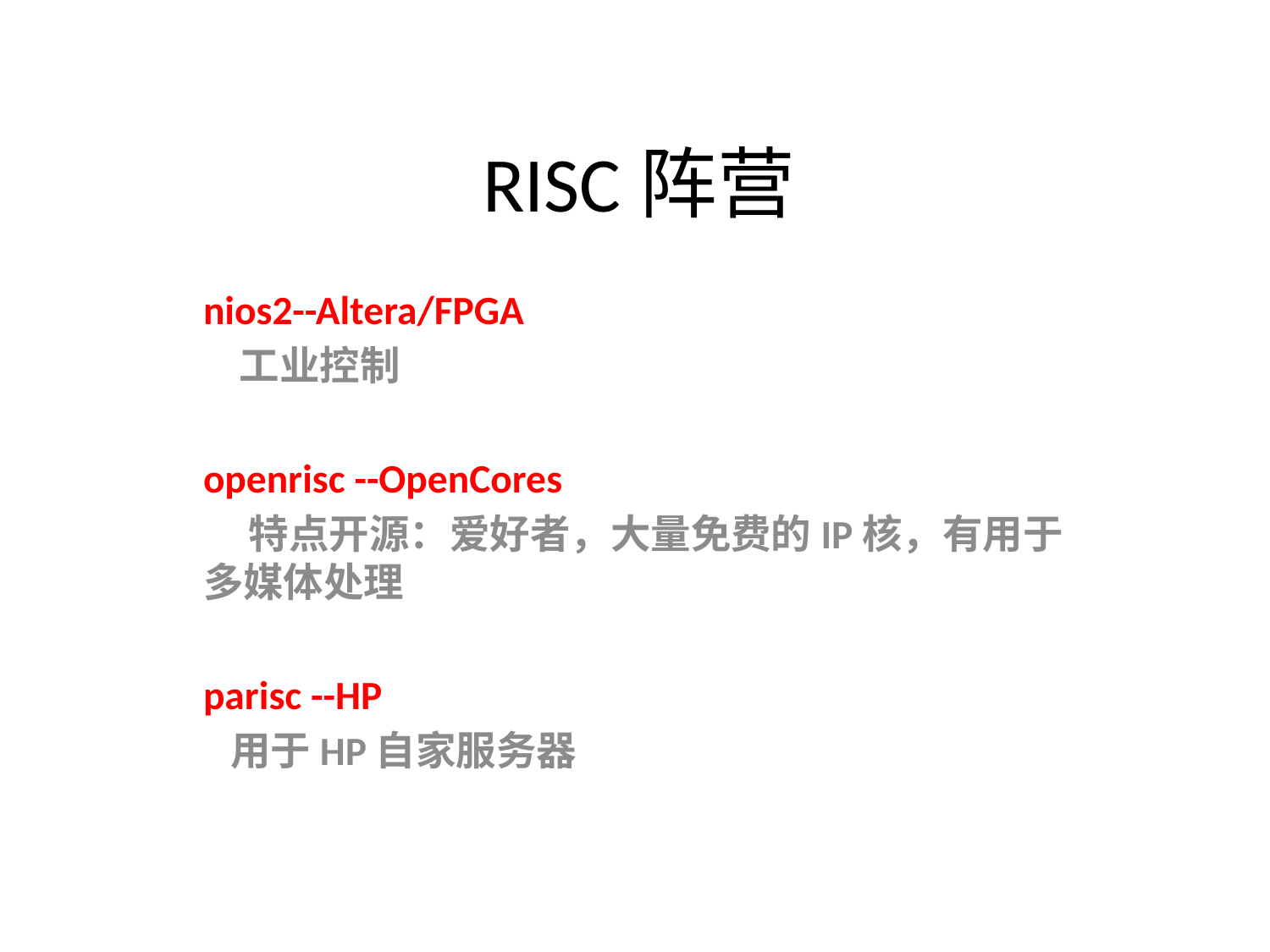

# RISC阵营
nios2--Altera/FPGA
   工业控制

openrisc --OpenCores
    特点开源：爱好者，大量免费的IP核，有用于多媒体处理

parisc --HP
  用于HP自家服务器